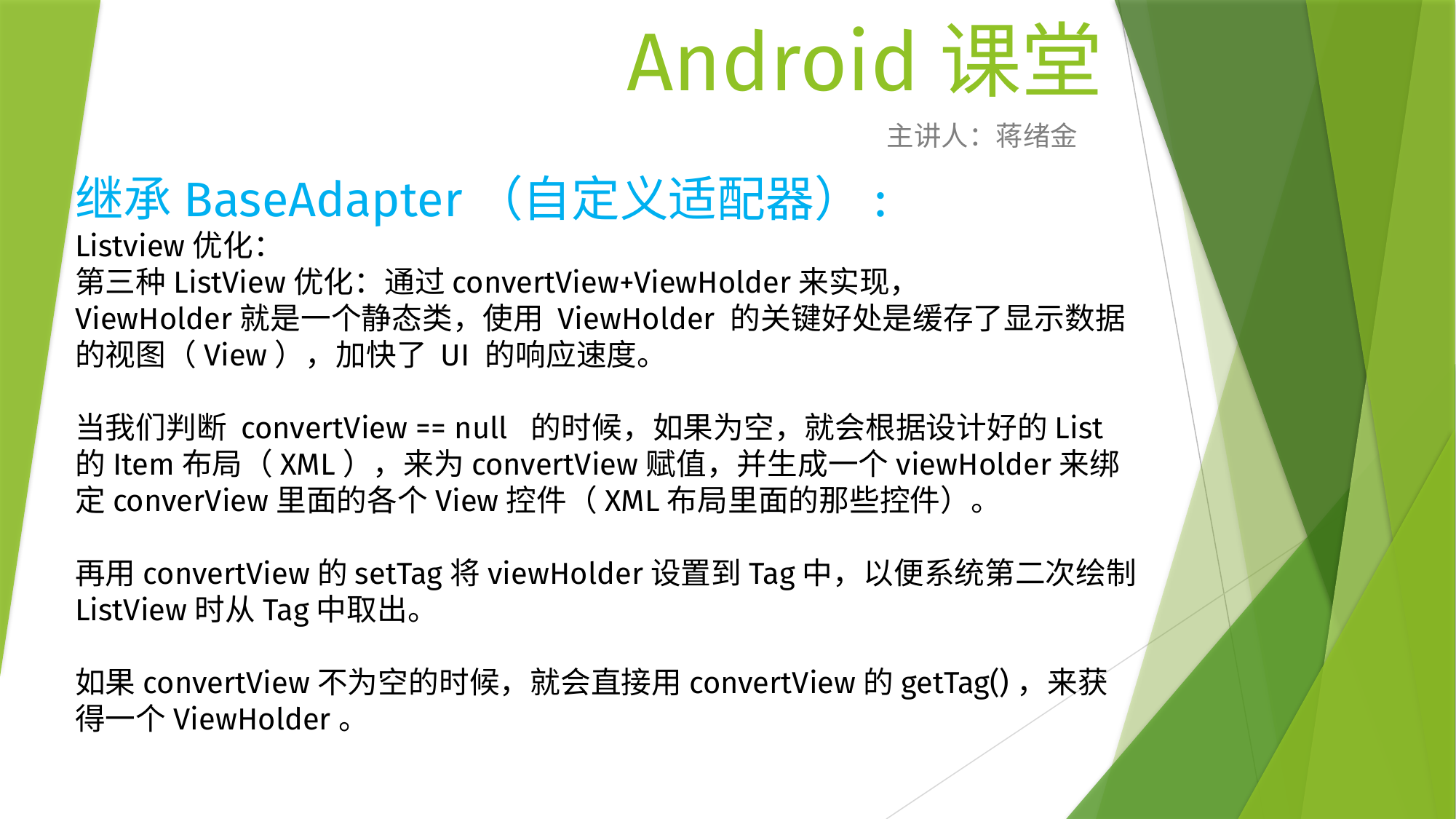

# Android课堂
主讲人：蒋绪金
继承BaseAdapter（自定义适配器）:
Listview优化：
第三种ListView优化：通过convertView+ViewHolder来实现，
ViewHolder就是一个静态类，使用 ViewHolder 的关键好处是缓存了显示数据的视图（View），加快了 UI 的响应速度。

当我们判断 convertView == null  的时候，如果为空，就会根据设计好的List的Item布局（XML），来为convertView赋值，并生成一个viewHolder来绑定converView里面的各个View控件（XML布局里面的那些控件）。

再用convertView的setTag将viewHolder设置到Tag中，以便系统第二次绘制ListView时从Tag中取出。

如果convertView不为空的时候，就会直接用convertView的getTag()，来获得一个ViewHolder。